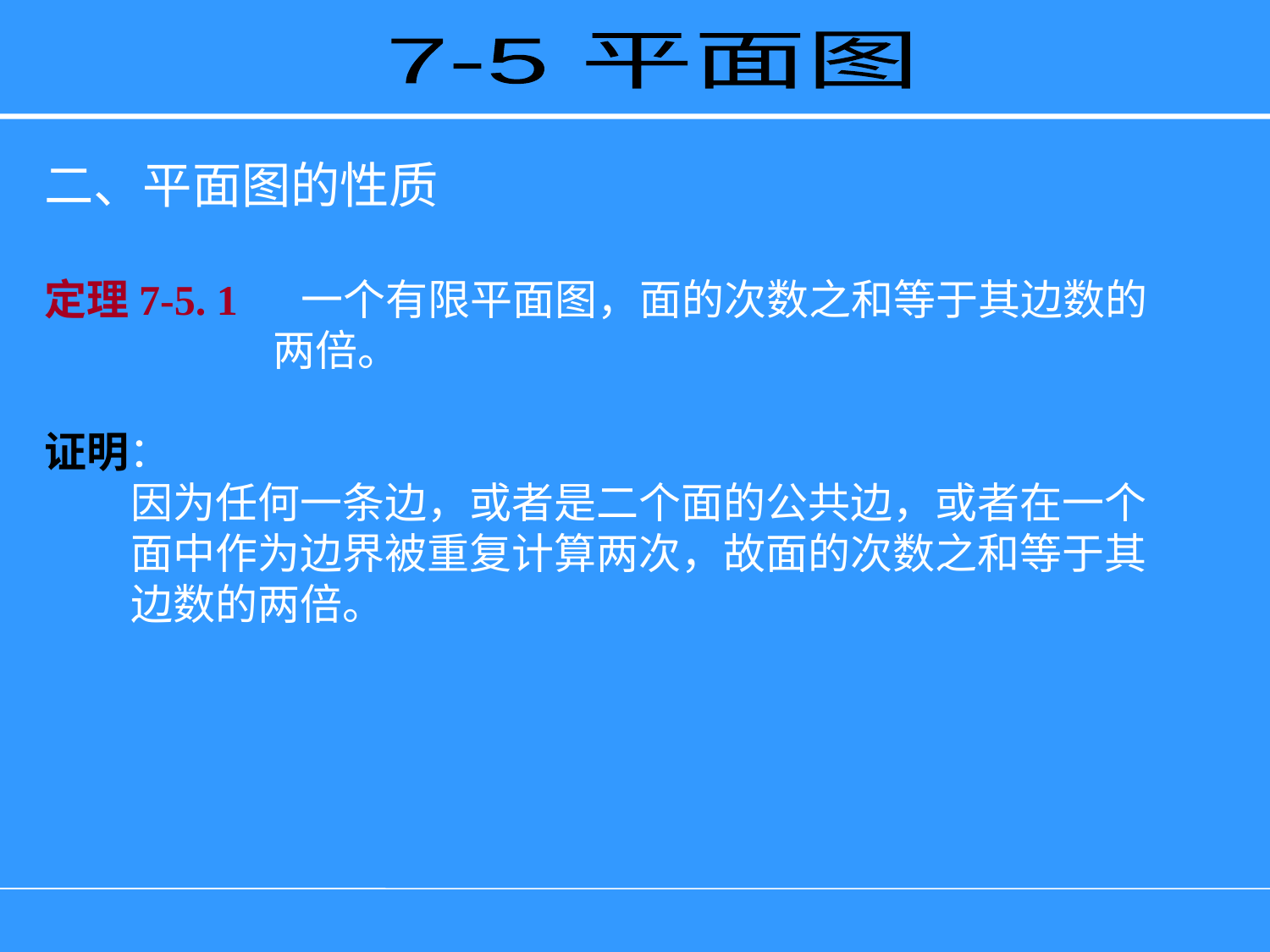

7-5 平面图

二、平面图的性质

定理7-5. 1     一个有限平面图，面的次数之和等于其边数的
                       两倍。

证明：
        因为任何一条边，或者是二个面的公共边，或者在一个
        面中作为边界被重复计算两次，故面的次数之和等于其
        边数的两倍。